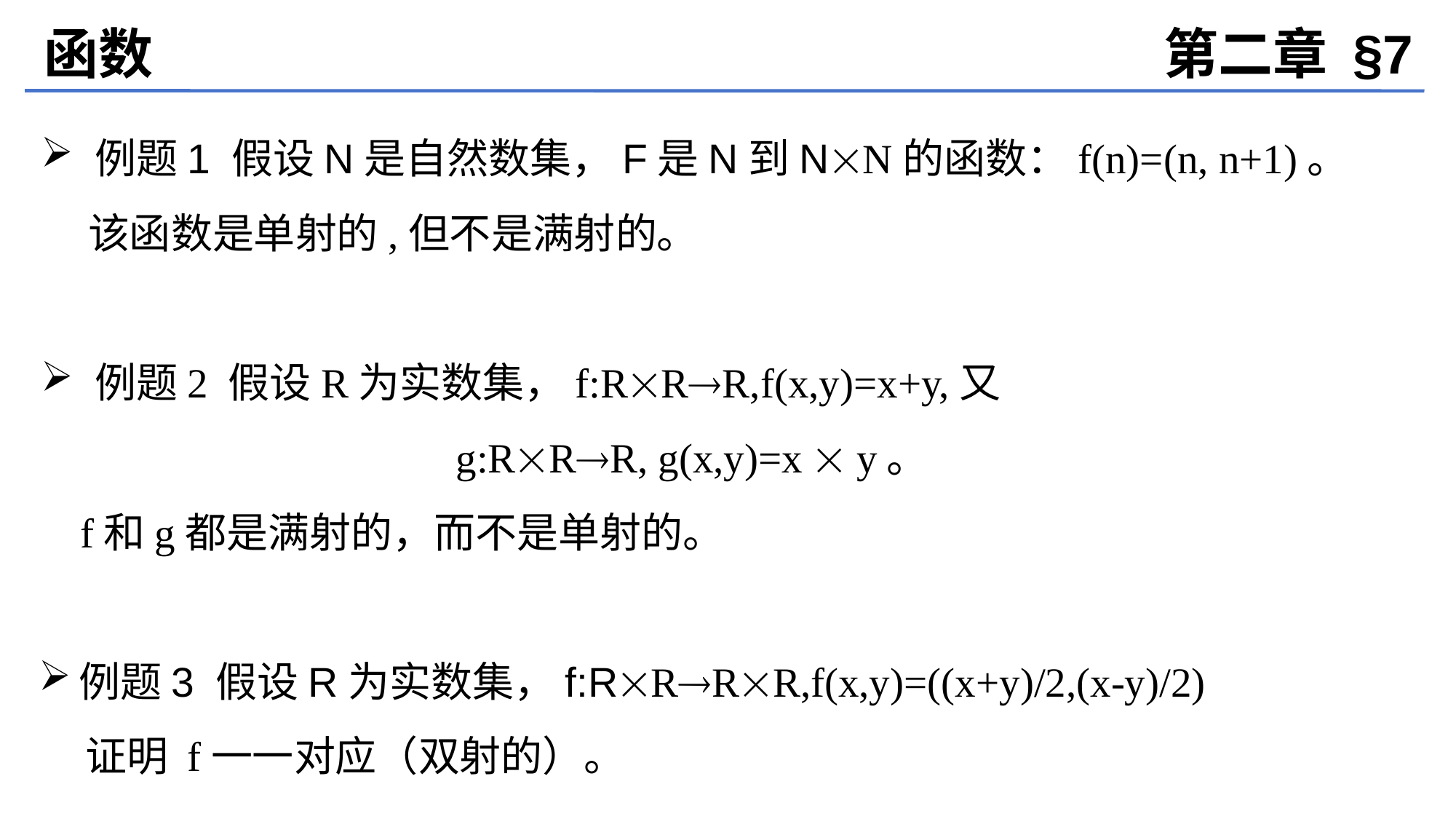

函数
第二章 §7
例题1 假设N是自然数集，F是N到N×N的函数：f(n)=(n, n+1)。
    该函数是单射的,但不是满射的。

例题2 假设R为实数集，f:R×R→R,f(x,y)=x+y,又
                                        g:R×R→R, g(x,y)=x × y。
    f和g都是满射的，而不是单射的。

例题3 假设R为实数集，f:R×R→R×R,f(x,y)=((x+y)/2,(x-y)/2)
    证明 f一一对应（双射的）。